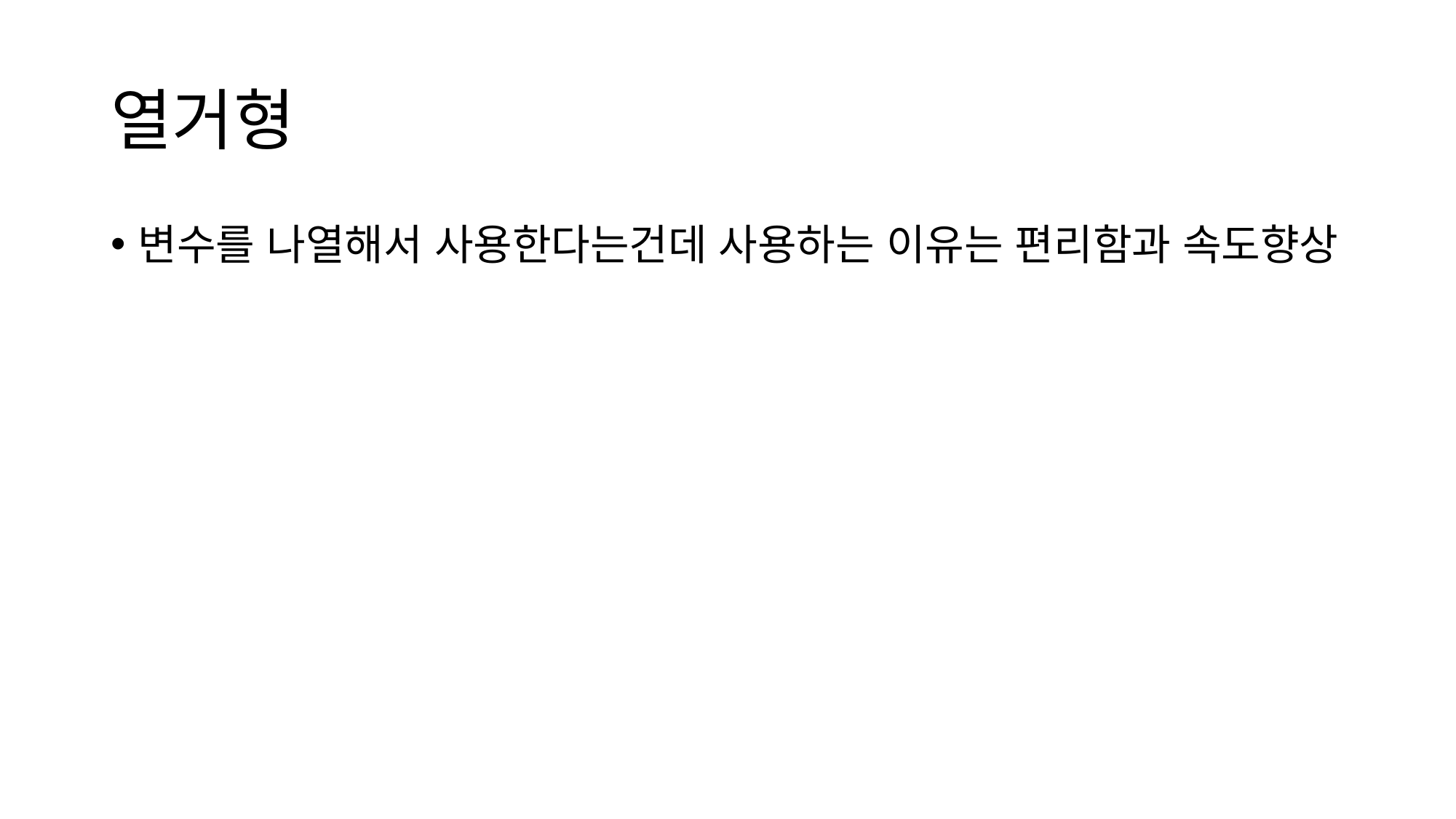

# 열거형
변수를 나열해서 사용한다는건데 사용하는 이유는 편리함과 속도향상